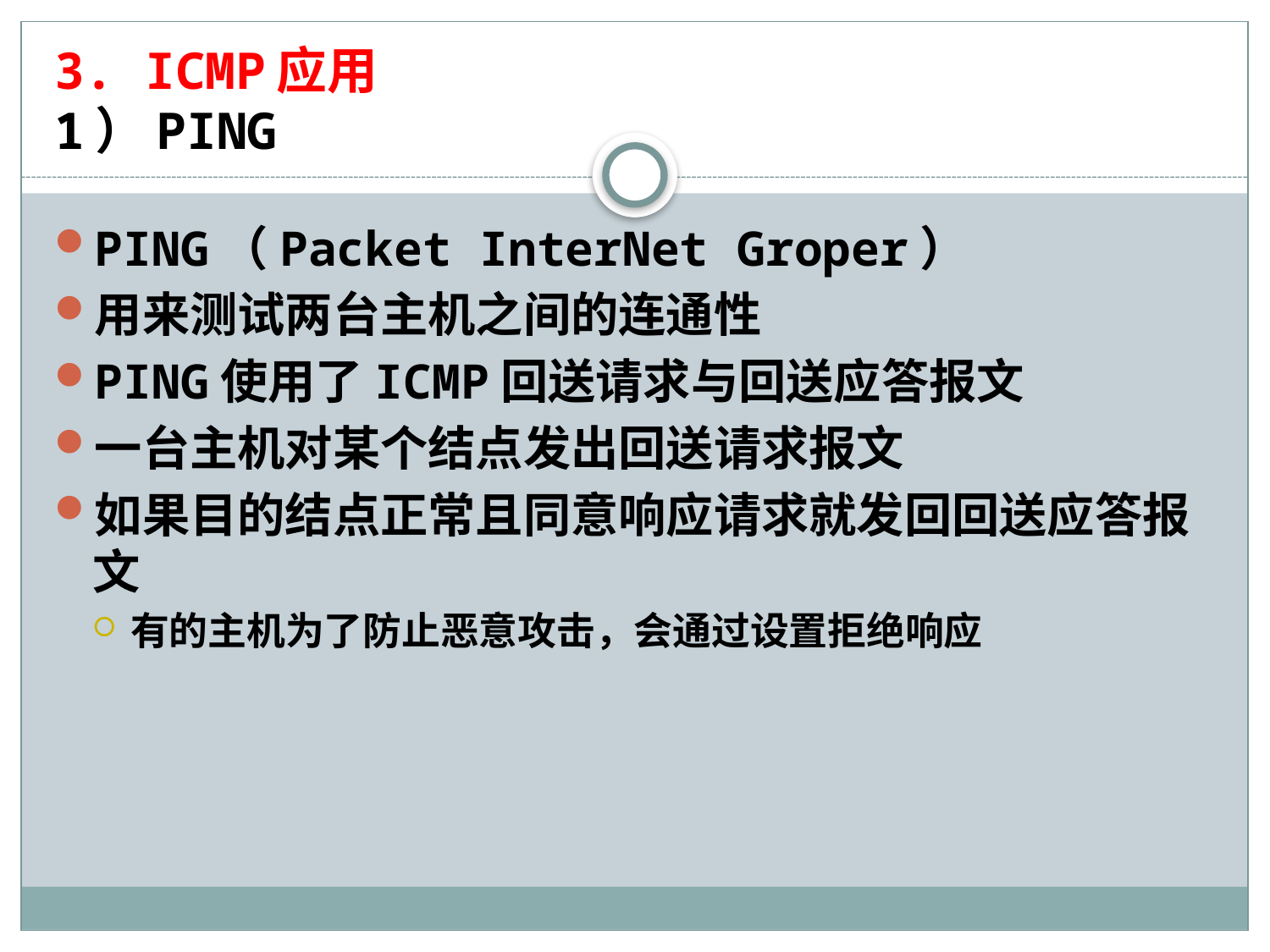

# 3. ICMP应用 1）PING
PING（Packet InterNet Groper）
用来测试两台主机之间的连通性
PING使用了ICMP回送请求与回送应答报文
一台主机对某个结点发出回送请求报文
如果目的结点正常且同意响应请求就发回回送应答报文
有的主机为了防止恶意攻击，会通过设置拒绝响应